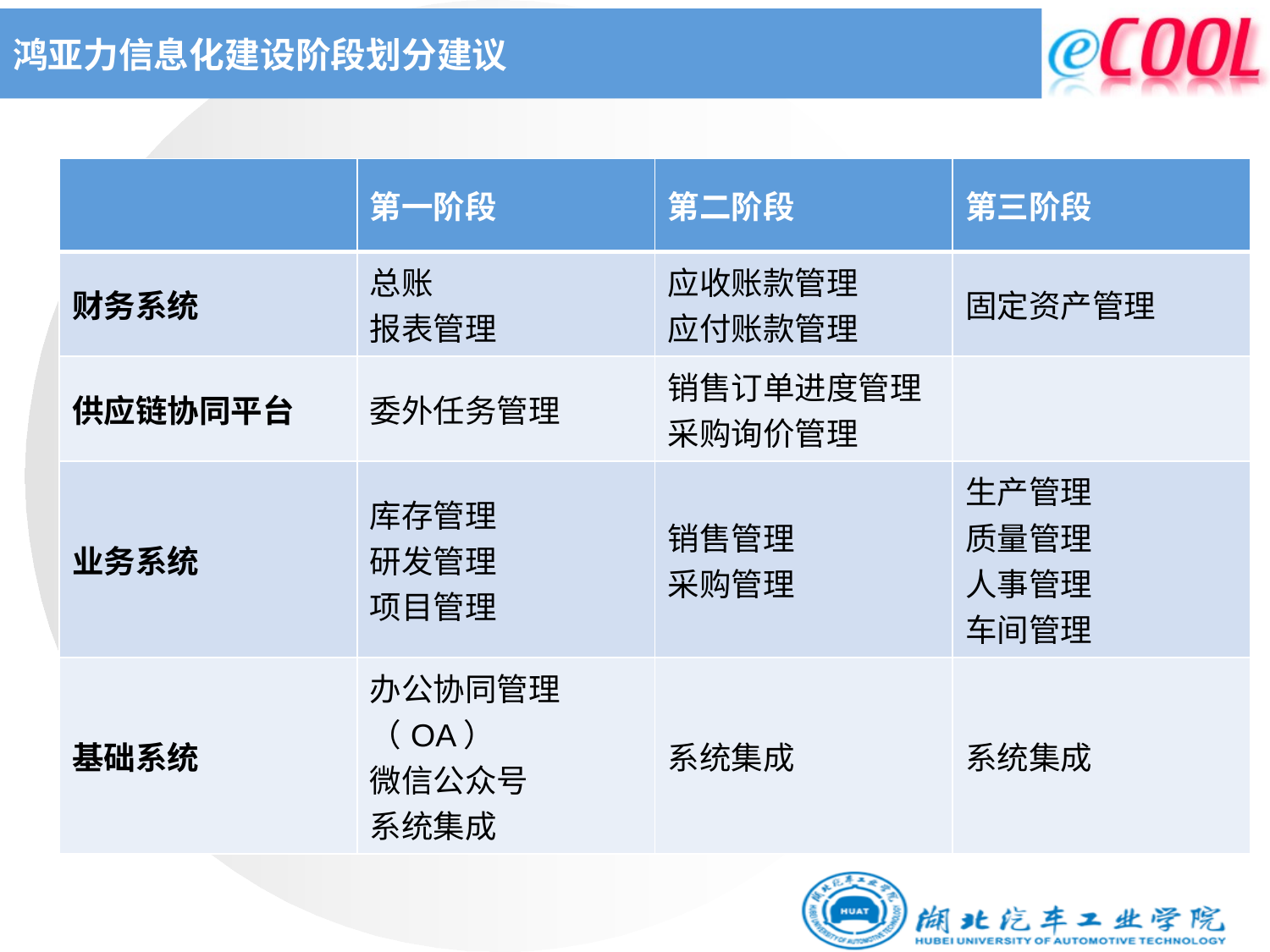

# 鸿亚力信息化建设阶段划分建议
|  | 第一阶段 | 第二阶段 | 第三阶段 |
| --- | --- | --- | --- |
| 财务系统 | 总账 报表管理 | 应收账款管理 应付账款管理 | 固定资产管理 |
| 供应链协同平台 | 委外任务管理 | 销售订单进度管理 采购询价管理 |  |
| 业务系统 | 库存管理 研发管理 项目管理 | 销售管理 采购管理 | 生产管理 质量管理 人事管理 车间管理 |
| 基础系统 | 办公协同管理（OA） 微信公众号 系统集成 | 系统集成 | 系统集成 |